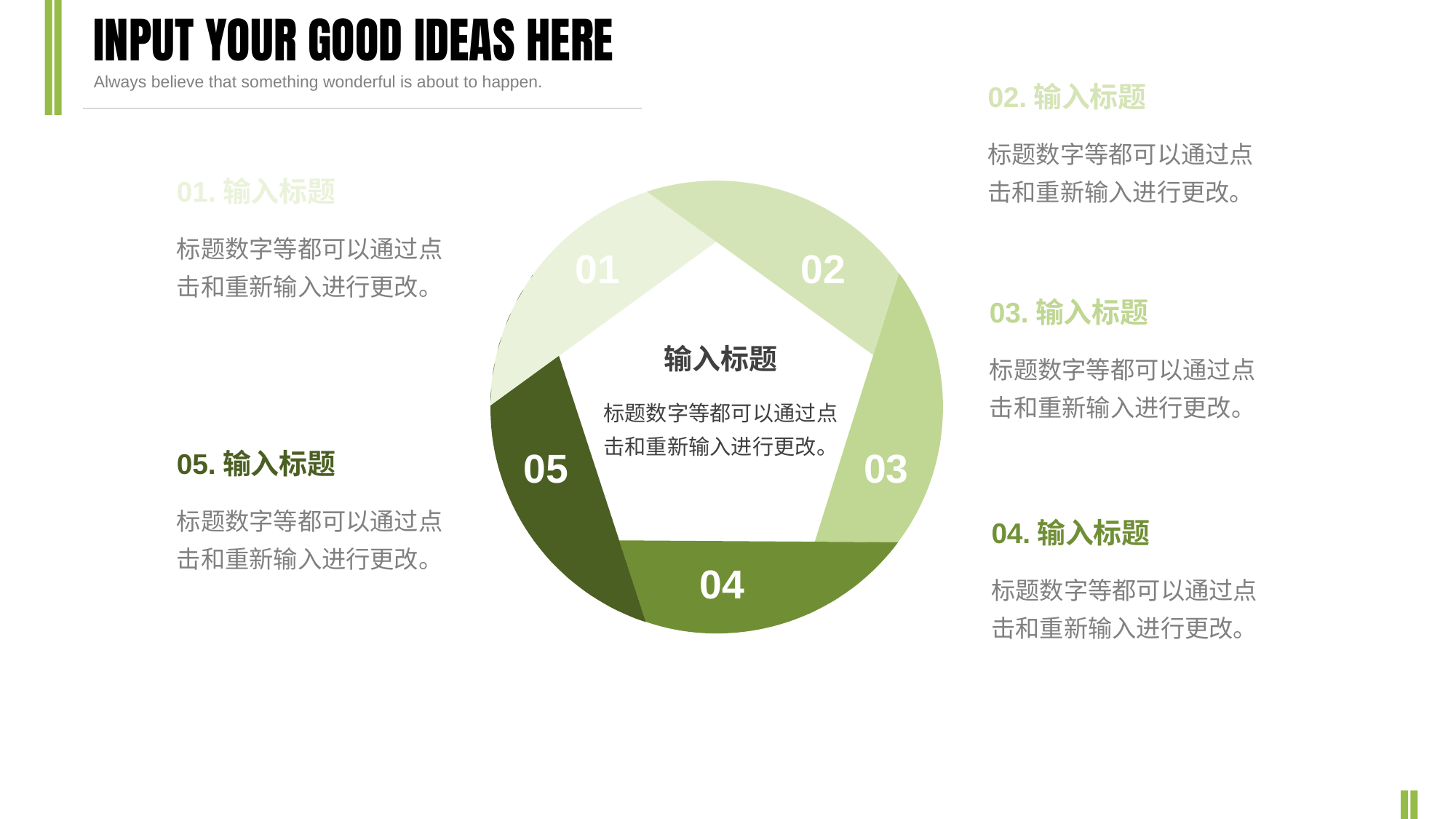

INPUT YOUR GOOD IDEAS HERE
Always believe that something wonderful is about to happen.
02.输入标题

标题数字等都可以通过点击和重新输入进行更改。
01.输入标题
标题数字等都可以通过点击和重新输入进行更改。
01
02

03.输入标题
输入标题
标题数字等都可以通过点击和重新输入进行更改。
标题数字等都可以通过点击和重新输入进行更改。

05
03
05.输入标题
标题数字等都可以通过点击和重新输入进行更改。
04.输入标题
04
标题数字等都可以通过点击和重新输入进行更改。